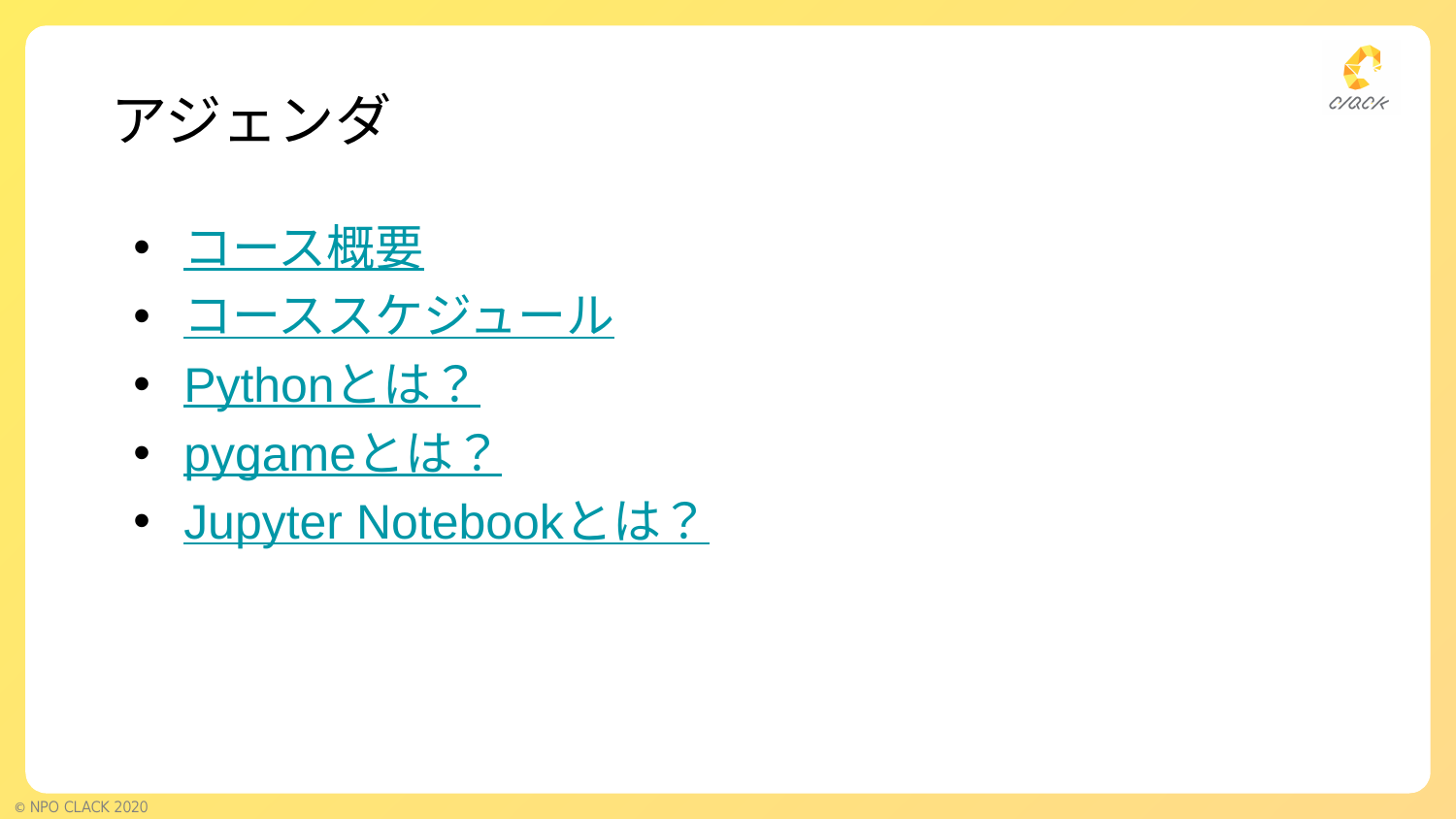

# アジェンダ
コース概要
コーススケジュール
Pythonとは？
pygameとは？
Jupyter Notebookとは？